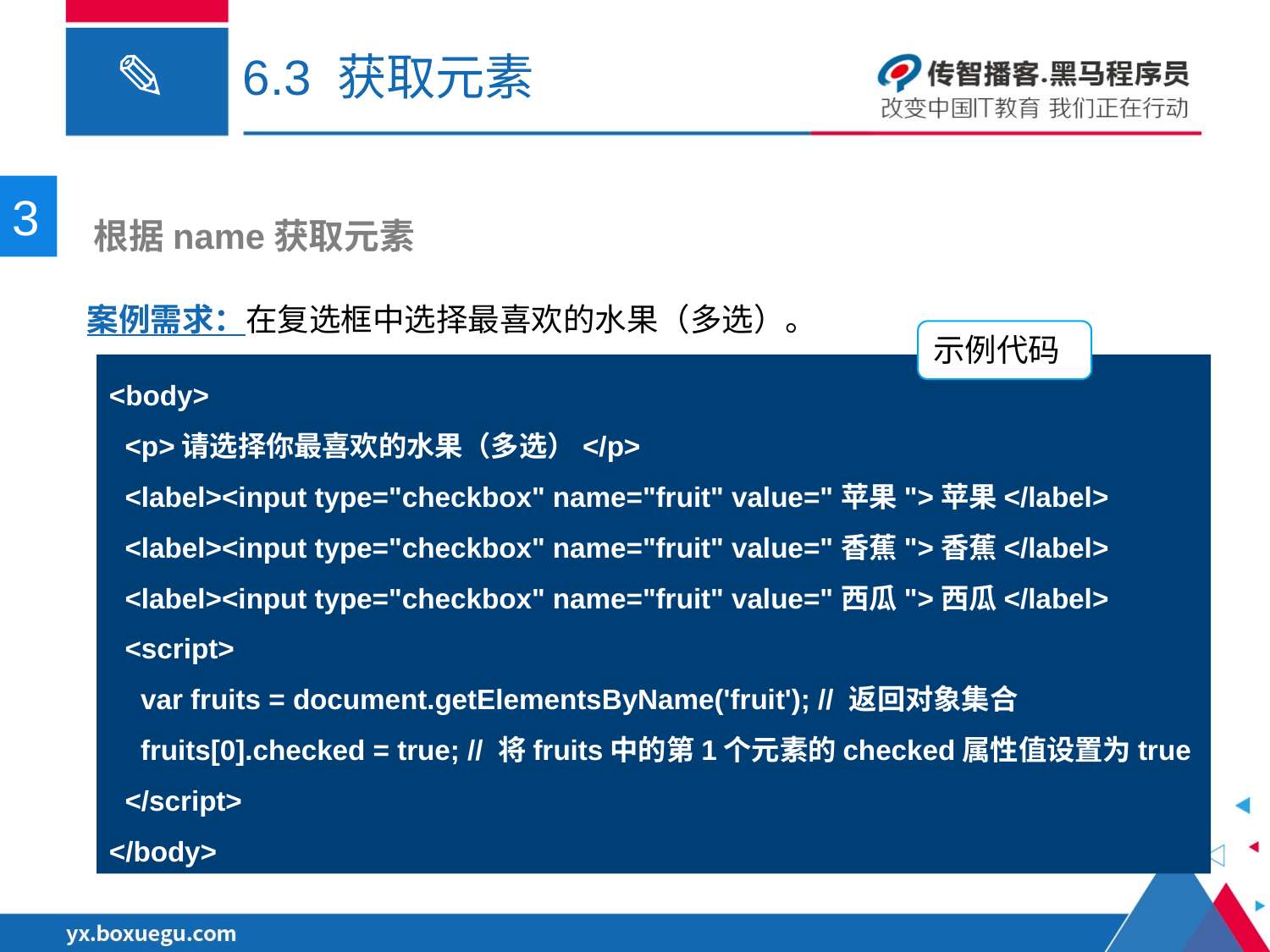

# 6.3 获取元素

3
  根据name获取元素
案例需求：在复选框中选择最喜欢的水果（多选）。
示例代码
<body>
  <p>请选择你最喜欢的水果（多选）</p>
  <label><input type="checkbox" name="fruit" value="苹果">苹果</label>
  <label><input type="checkbox" name="fruit" value="香蕉">香蕉</label>
  <label><input type="checkbox" name="fruit" value="西瓜">西瓜</label>
  <script>
    var fruits = document.getElementsByName('fruit'); // 返回对象集合
    fruits[0].checked = true; // 将fruits中的第1个元素的checked属性值设置为true
  </script>
</body>